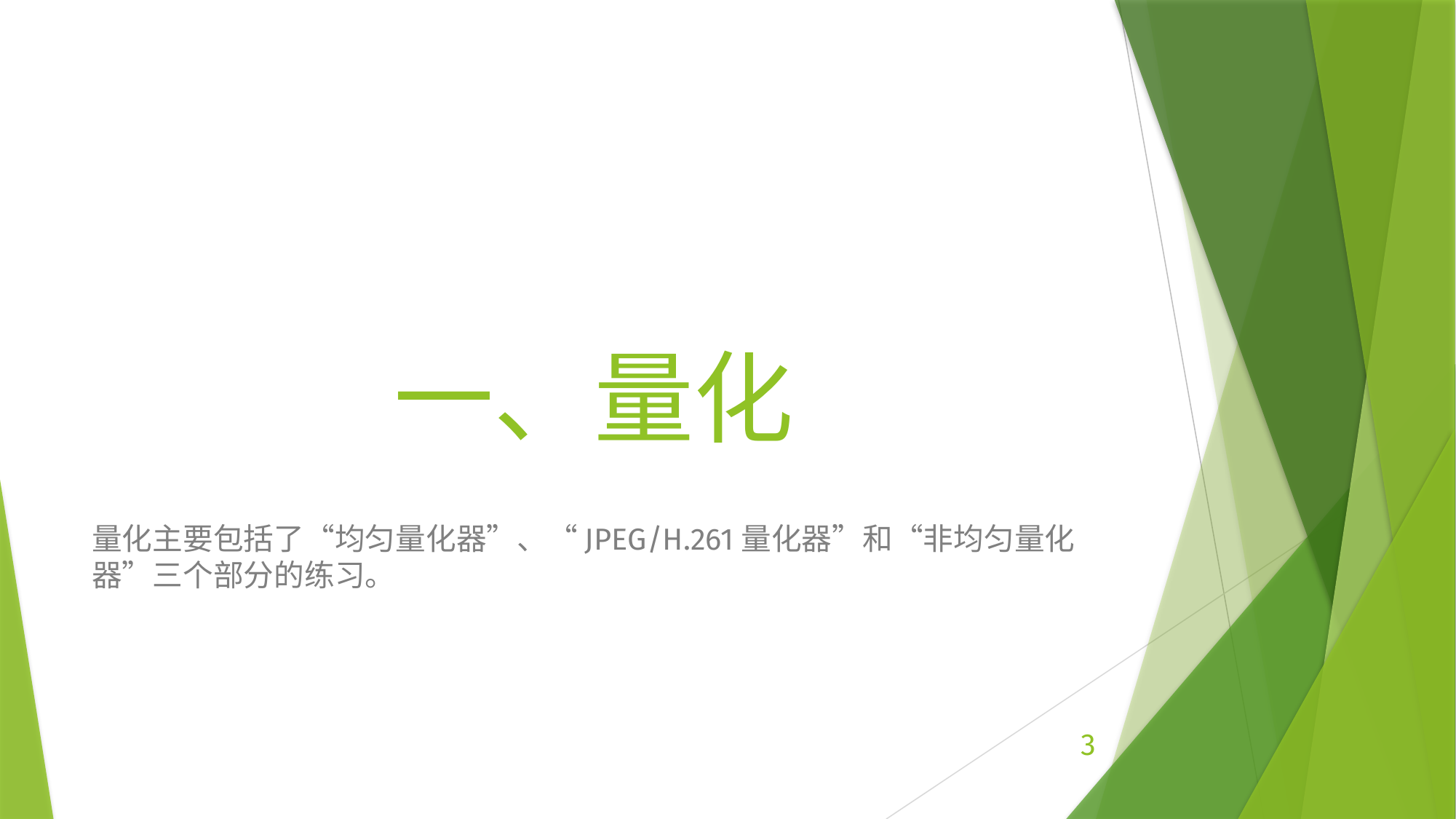

# 一、量化
量化主要包括了“均匀量化器”、“JPEG/H.261量化器”和“非均匀量化器”三个部分的练习。
3